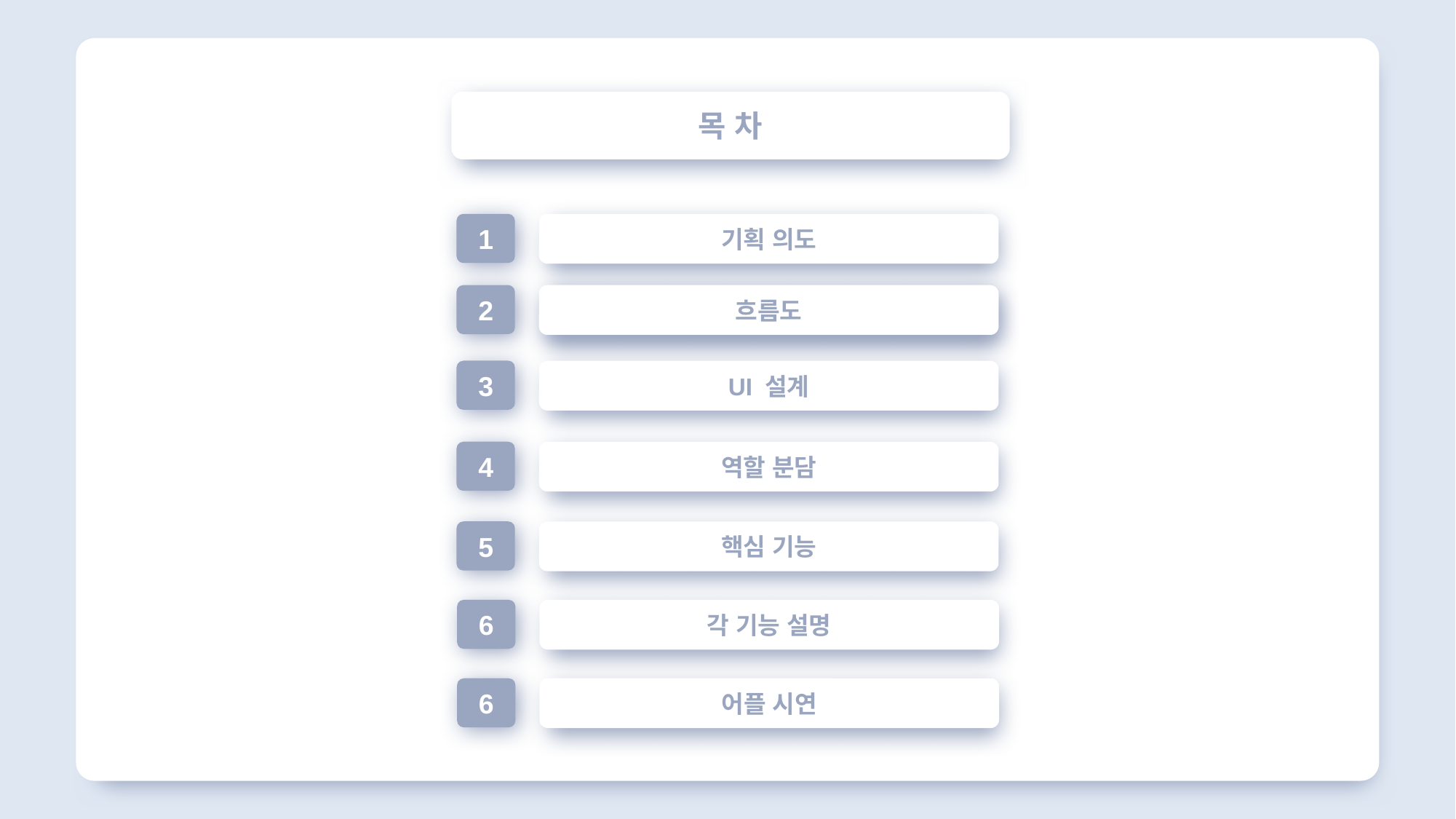

목 차

1
기획 의도
2

흐름도
3
UI 설계
4
역할 분담
5
핵심 기능
6
각 기능 설명
6
어플 시연